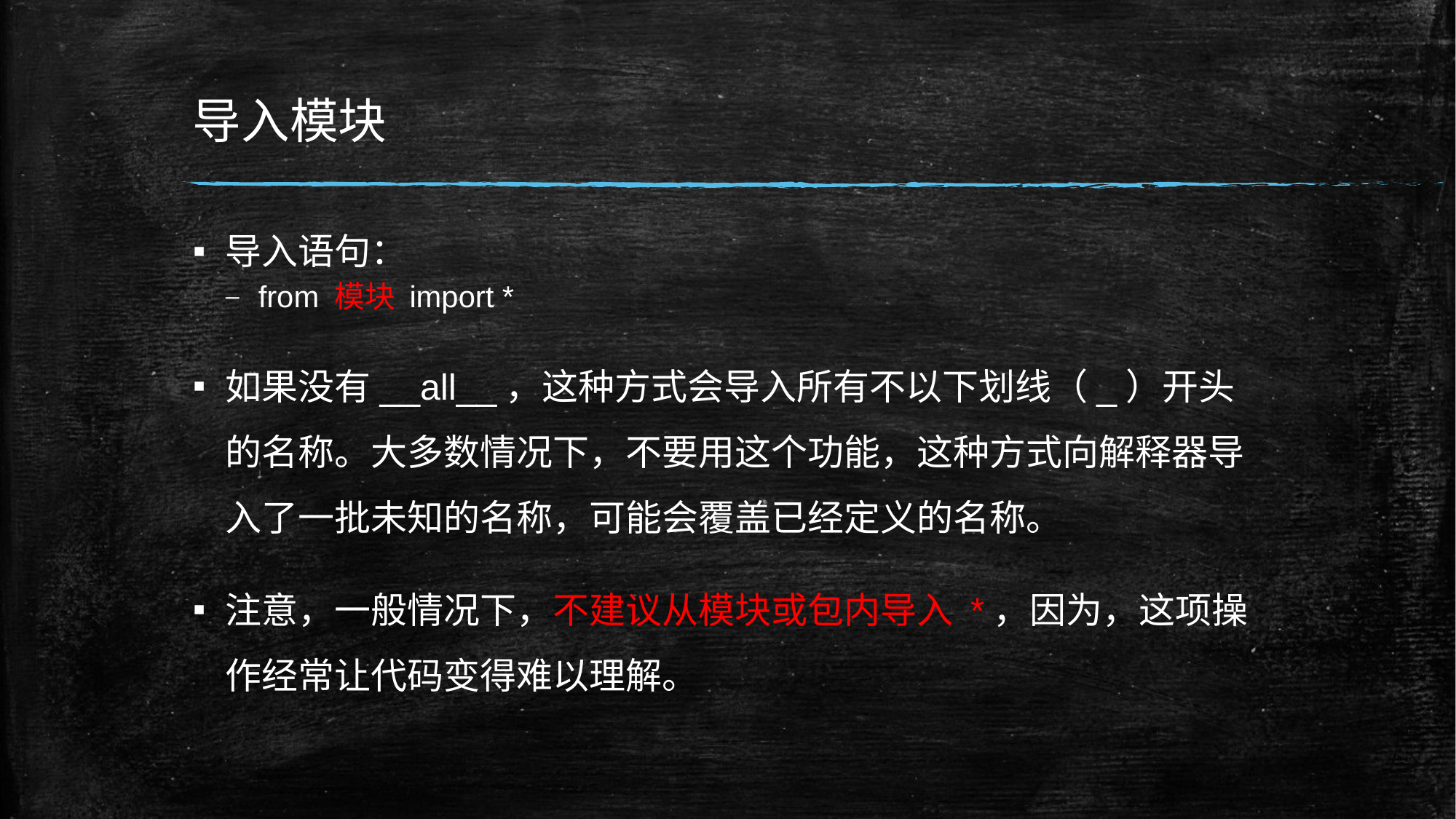

# 导入模块
导入语句：
from 模块 import *
如果没有__all__，这种方式会导入所有不以下划线（_）开头的名称。大多数情况下，不要用这个功能，这种方式向解释器导入了一批未知的名称，可能会覆盖已经定义的名称。
注意，一般情况下，不建议从模块或包内导入 *，因为，这项操作经常让代码变得难以理解。